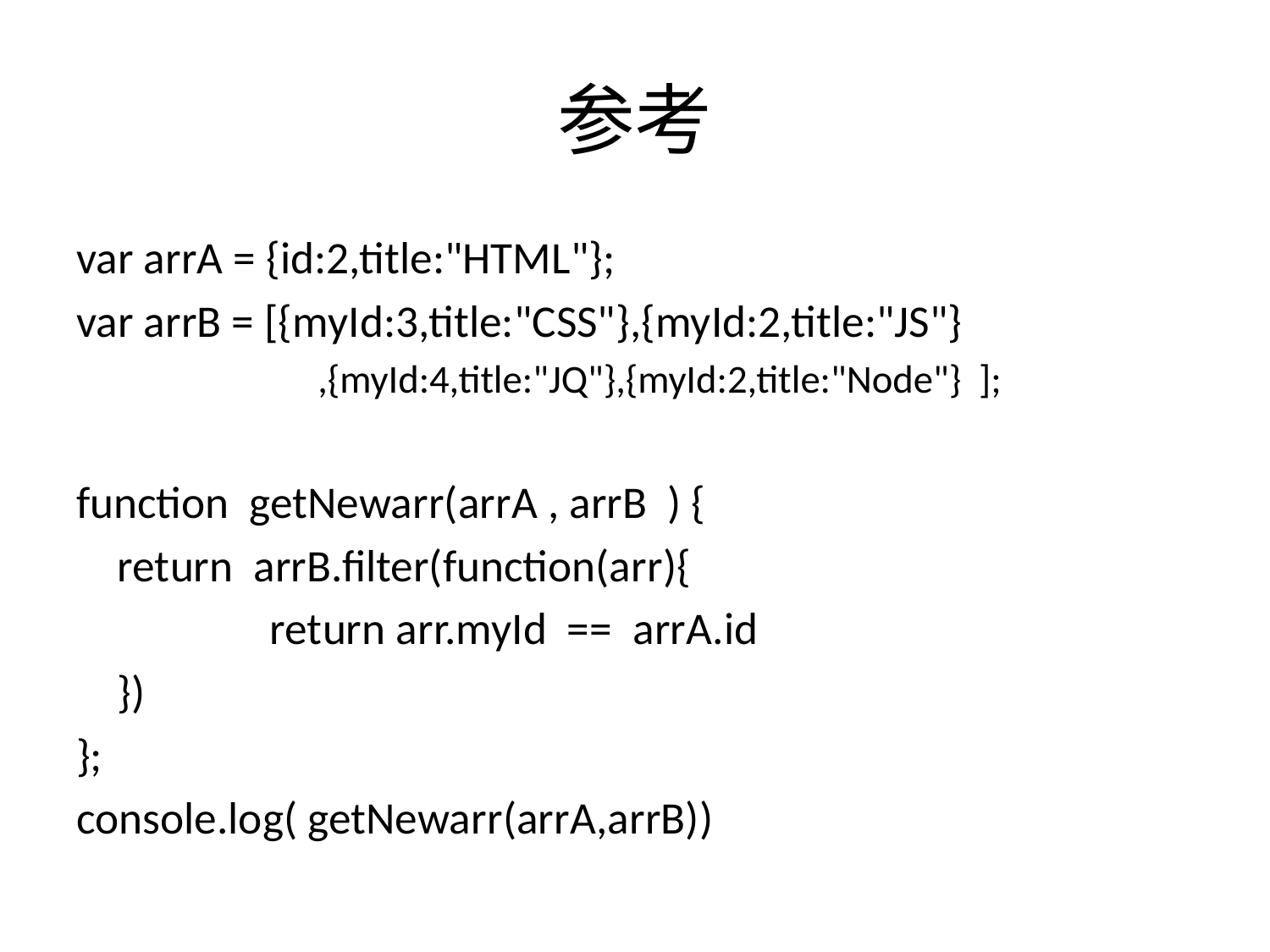

# 参考
var arrA = {id:2,title:"HTML"};
var arrB = [{myId:3,title:"CSS"},{myId:2,title:"JS"}
                     ,{myId:4,title:"JQ"},{myId:2,title:"Node"}  ];

function  getNewarr(arrA , arrB  ) {
	return  arrB.filter(function(arr){
		     return arr.myId  ==  arrA.id
	})
};
console.log( getNewarr(arrA,arrB))